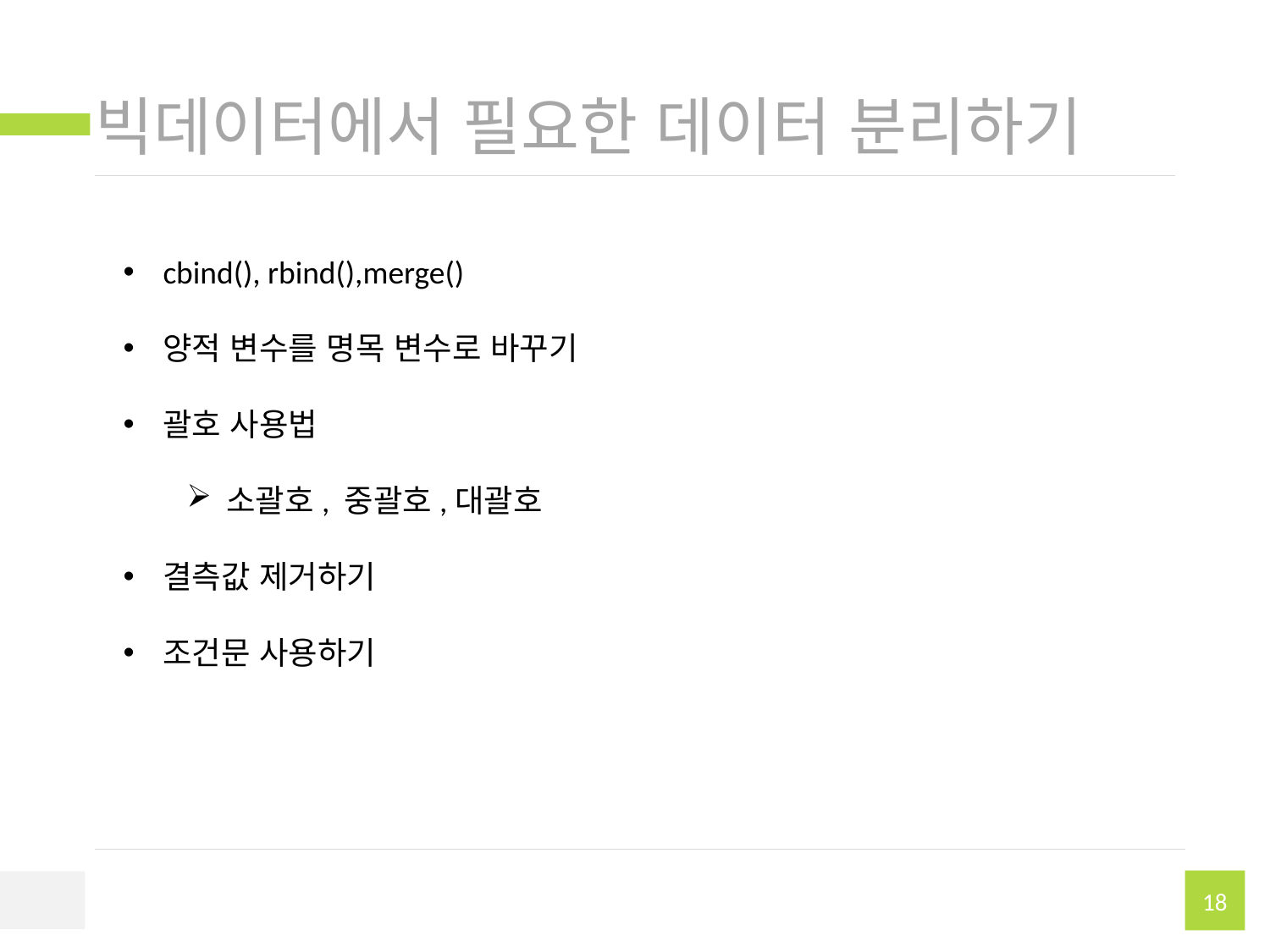

# 빅데이터에서 필요한 데이터 분리하기
cbind(), rbind(),merge()

양적 변수를 명목 변수로 바꾸기

괄호 사용법

소괄호, 중괄호,대괄호

결측값 제거하기

조건문 사용하기